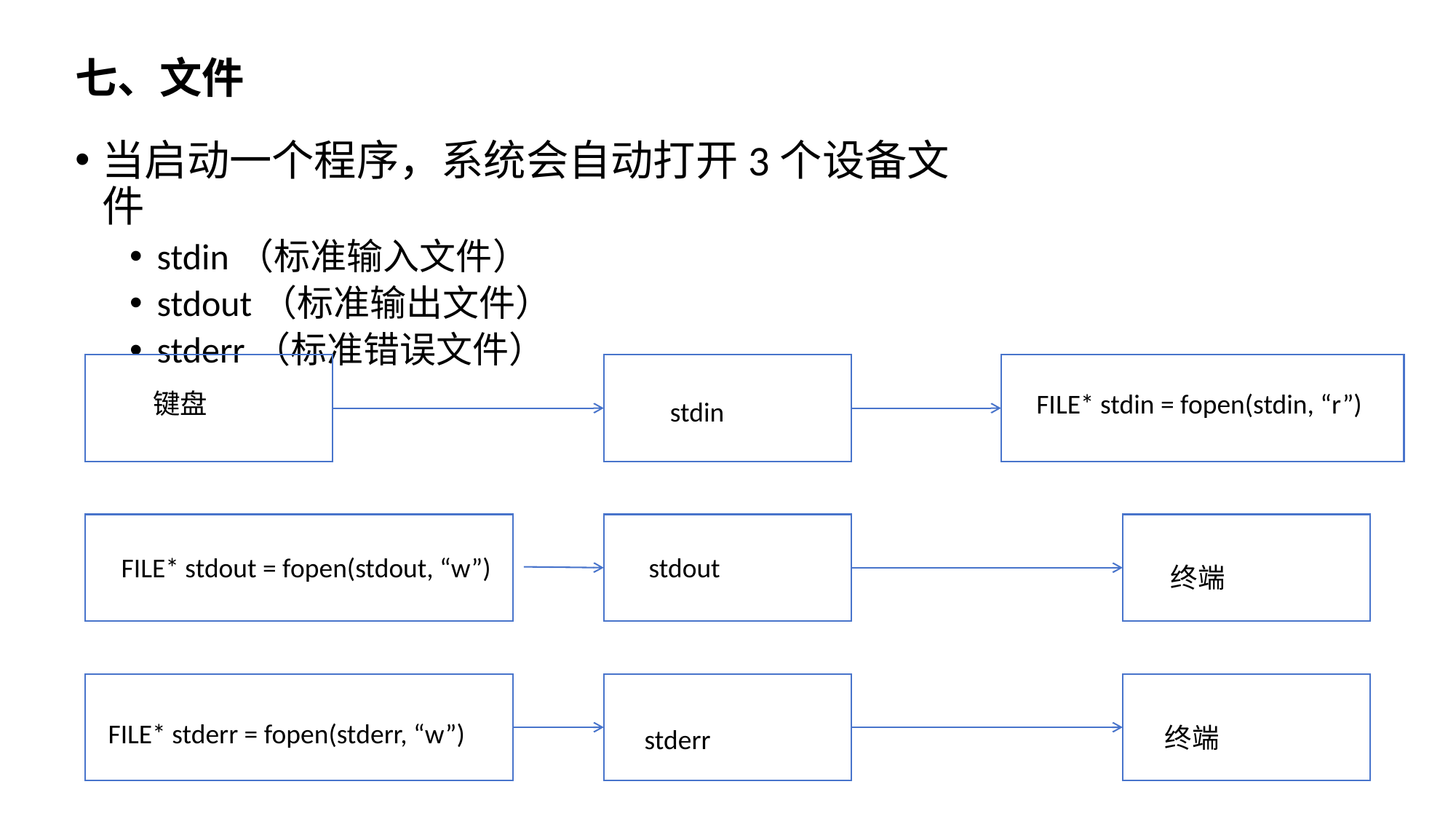

七、文件
当启动一个程序，系统会自动打开3个设备文件
stdin（标准输入文件）
stdout（标准输出文件）
stderr（标准错误文件）

键盘
FILE* stdin = fopen(stdin, “r”)
stdin

FILE* stdout = fopen(stdout, “w”)
stdout
终端

FILE* stderr = fopen(stderr, “w”)
终端
stderr